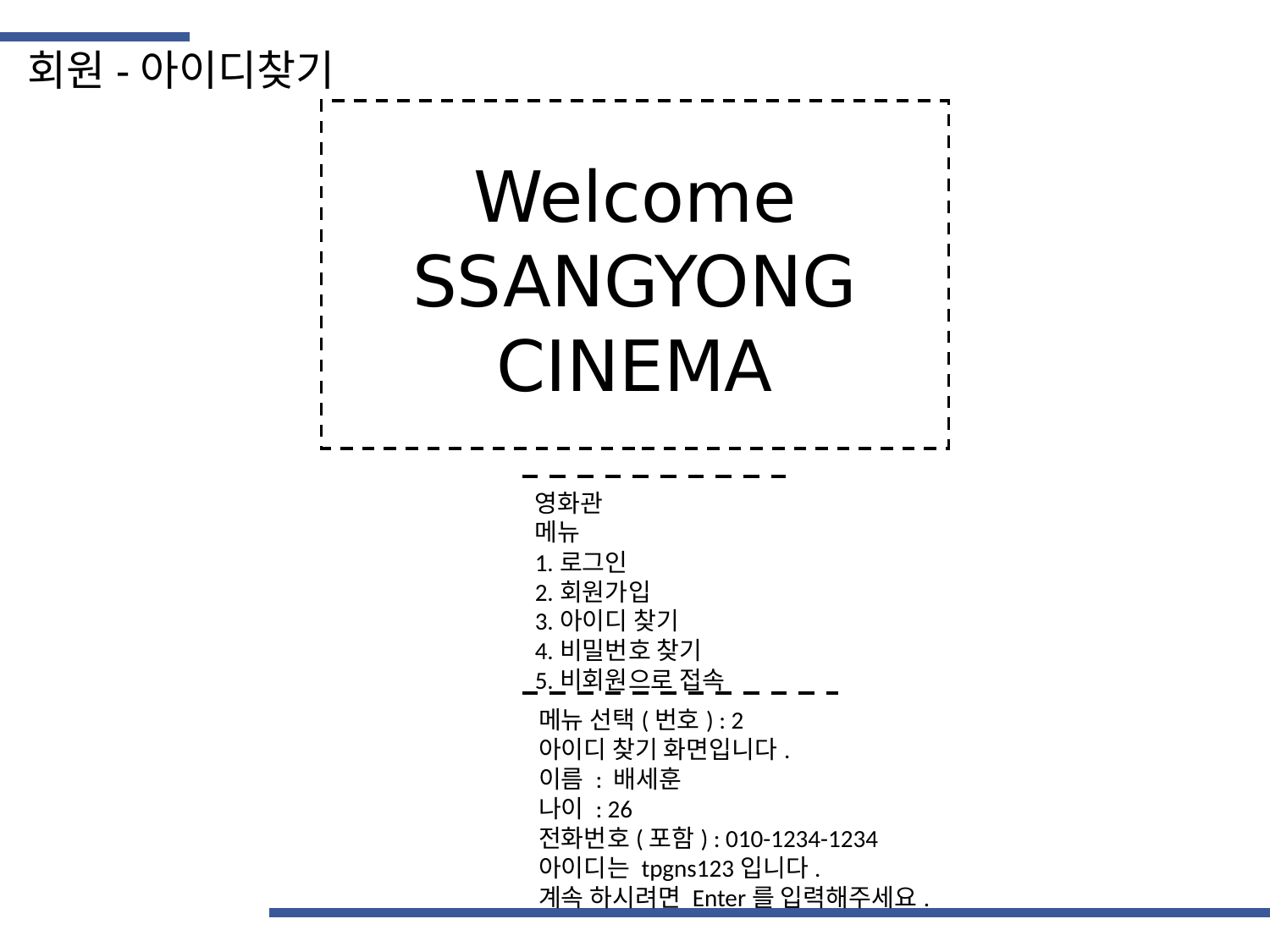

회원-아이디찾기

Welcome
SSANGYONG
CINEMA
영화관
메뉴
1.로그인
2.회원가입
3.아이디 찾기
4.비밀번호 찾기
5.비회원으로 접속
메뉴 선택(번호) : 2
아이디 찾기 화면입니다.
이름 : 배세훈
나이 : 26
전화번호(포함) : 010-1234-1234
아이디는 tpgns123입니다.
계속 하시려면 Enter를 입력해주세요.